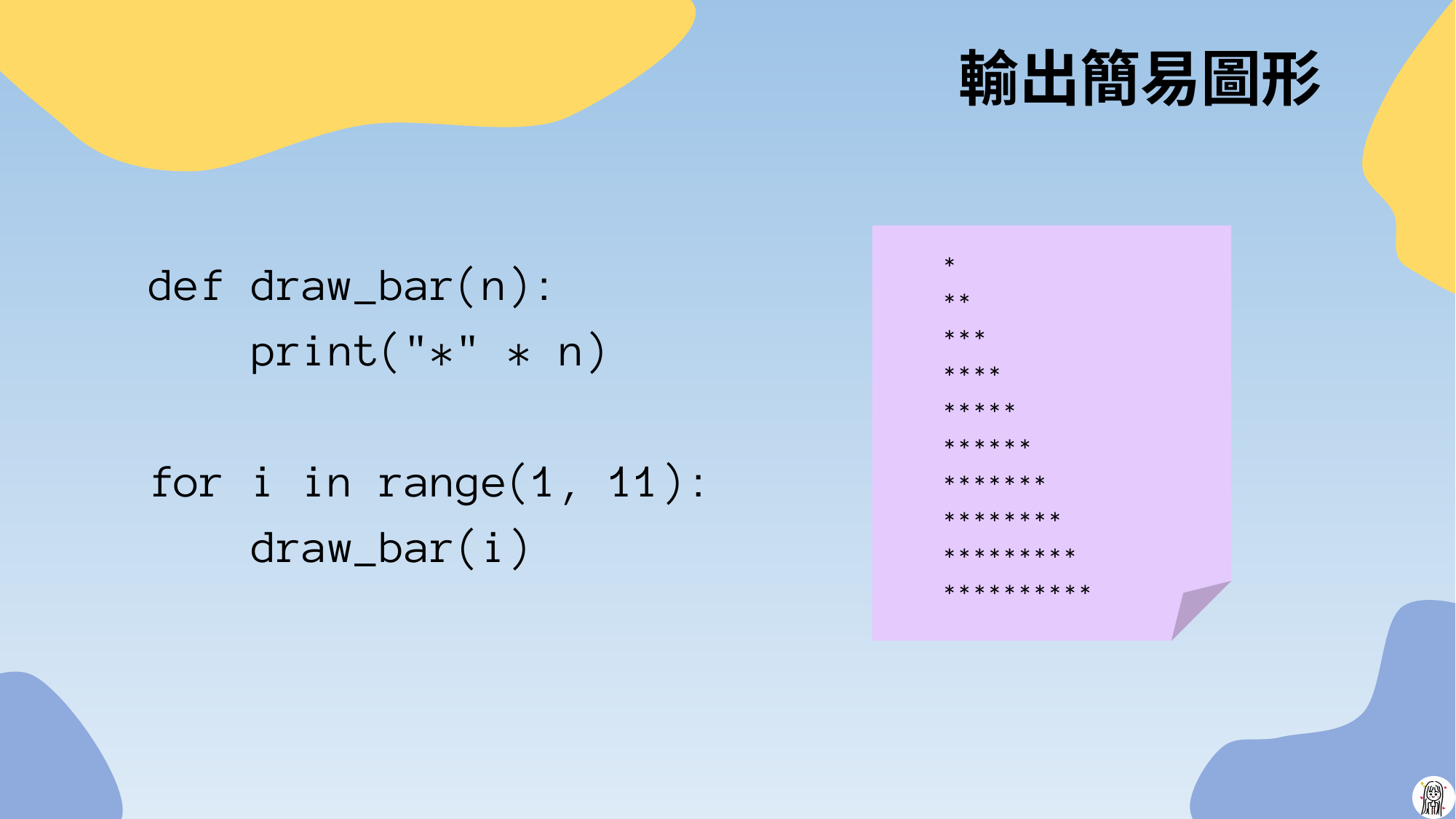

# 輸出簡易圖形

*
**
***
****
*****
******
*******
********
*********
**********
def draw_bar(n):
    print("*" * n)

for i in range(1, 11):
    draw_bar(i)

7